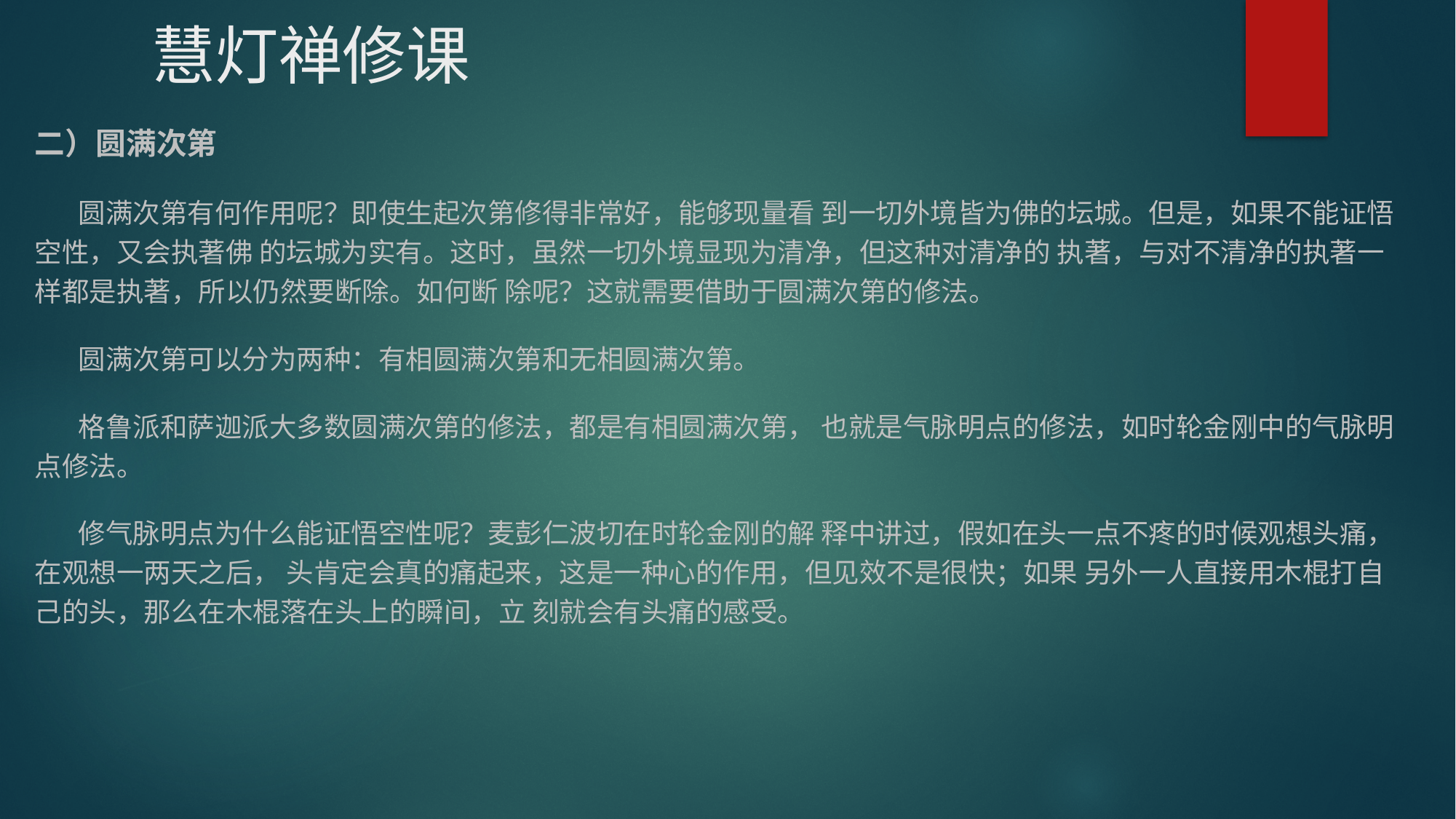

慧灯禅修课
二）圆满次第
      圆满次第有何作用呢？即使生起次第修得非常好，能够现量看 到一切外境皆为佛的坛城。但是，如果不能证悟空性，又会执著佛 的坛城为实有。这时，虽然一切外境显现为清净，但这种对清净的 执著，与对不清净的执著一样都是执著，所以仍然要断除。如何断 除呢？这就需要借助于圆满次第的修法。
      圆满次第可以分为两种：有相圆满次第和无相圆满次第。
      格鲁派和萨迦派大多数圆满次第的修法，都是有相圆满次第， 也就是气脉明点的修法，如时轮金刚中的气脉明点修法。
      修气脉明点为什么能证悟空性呢？麦彭仁波切在时轮金刚的解 释中讲过，假如在头一点不疼的时候观想头痛，在观想一两天之后， 头肯定会真的痛起来，这是一种心的作用，但见效不是很快；如果 另外一人直接用木棍打自己的头，那么在木棍落在头上的瞬间，立 刻就会有头痛的感受。